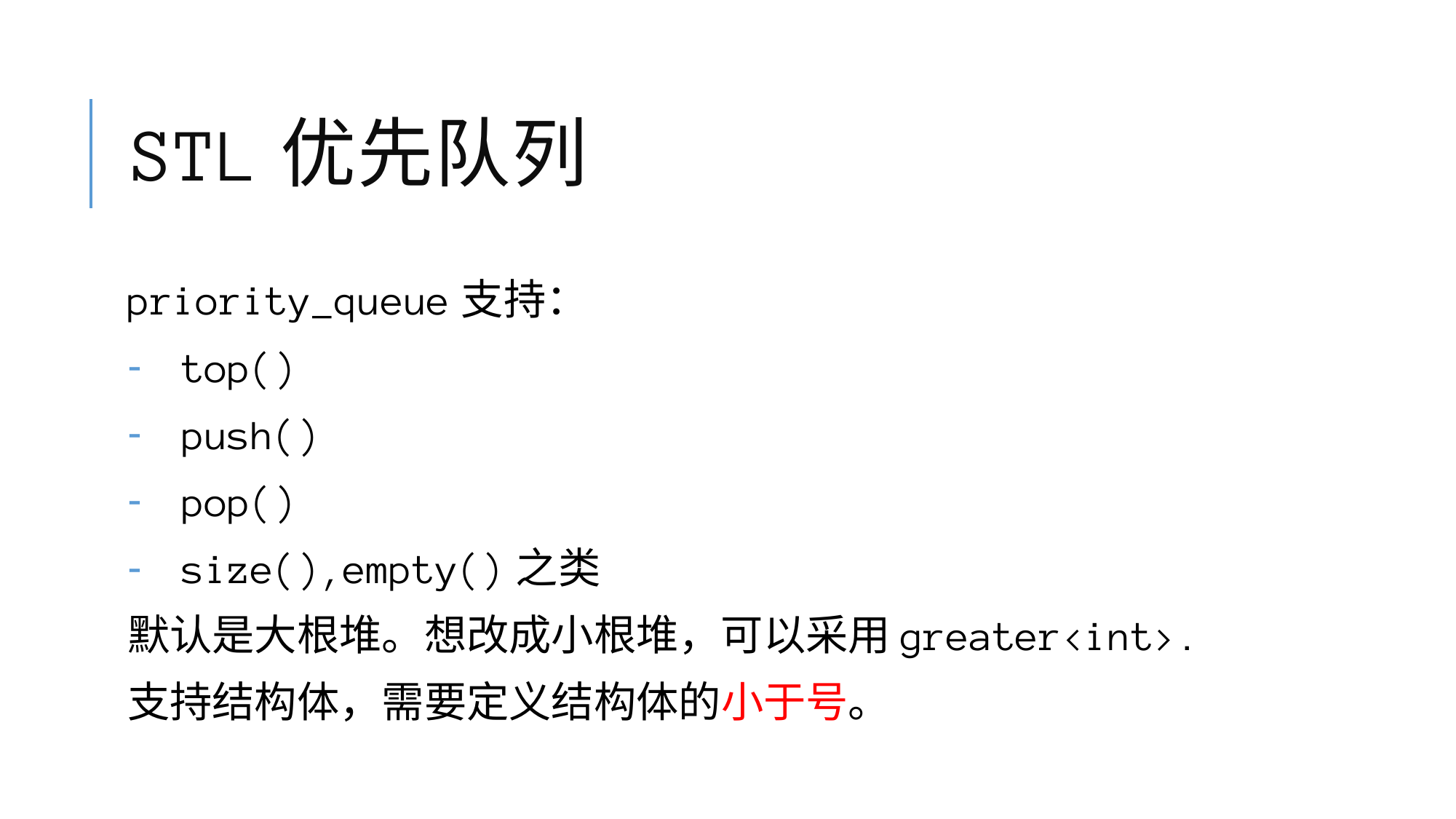

# stl优先队列
priority_queue支持：
top()
push()
pop()
size(),empty()之类
默认是大根堆。想改成小根堆，可以采用greater<int>.
支持结构体，需要定义结构体的小于号。